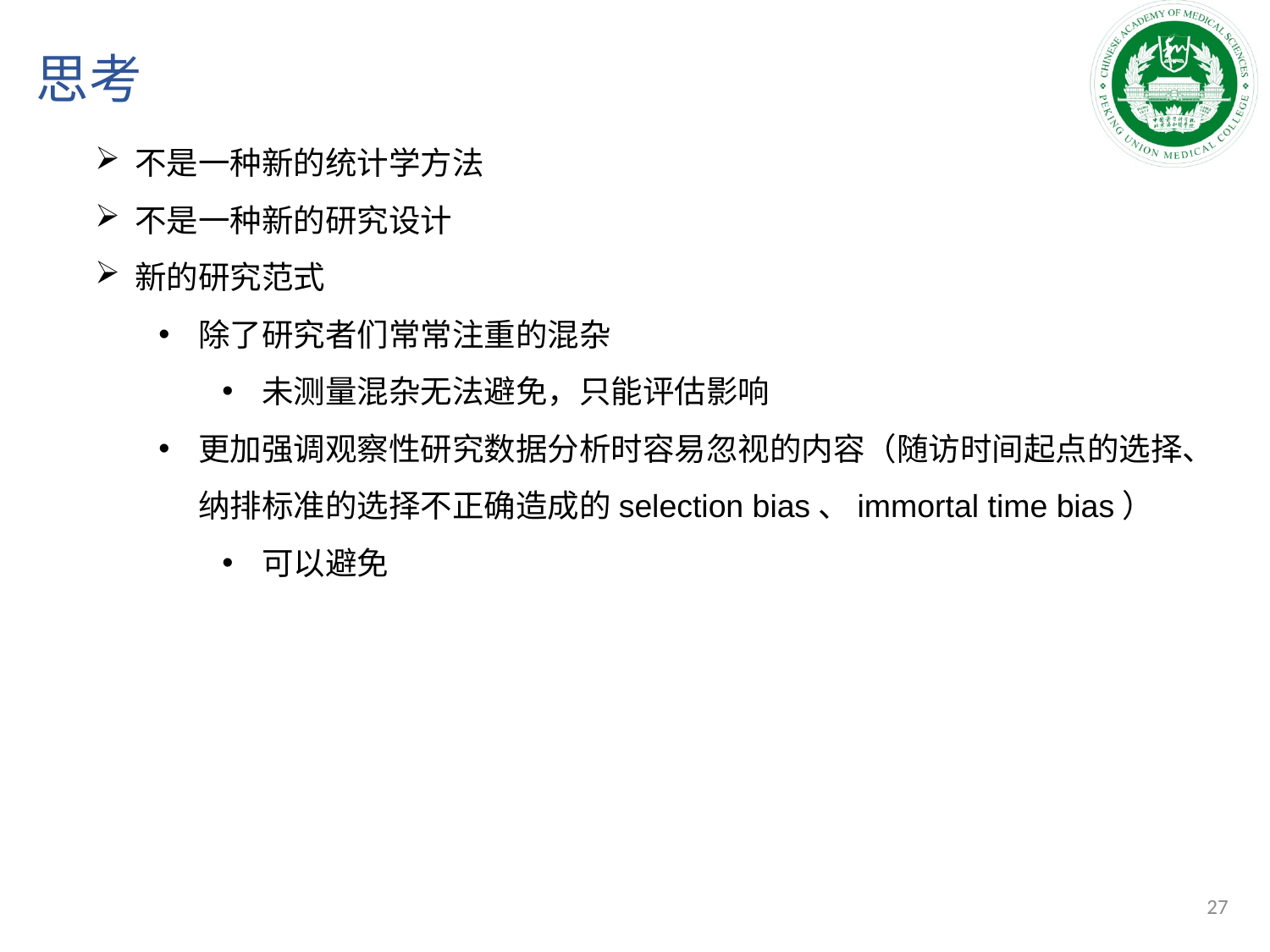

# 思考
不是一种新的统计学方法
不是一种新的研究设计
新的研究范式
除了研究者们常常注重的混杂
未测量混杂无法避免，只能评估影响
更加强调观察性研究数据分析时容易忽视的内容（随访时间起点的选择、纳排标准的选择不正确造成的selection bias、immortal time bias）
可以避免
27